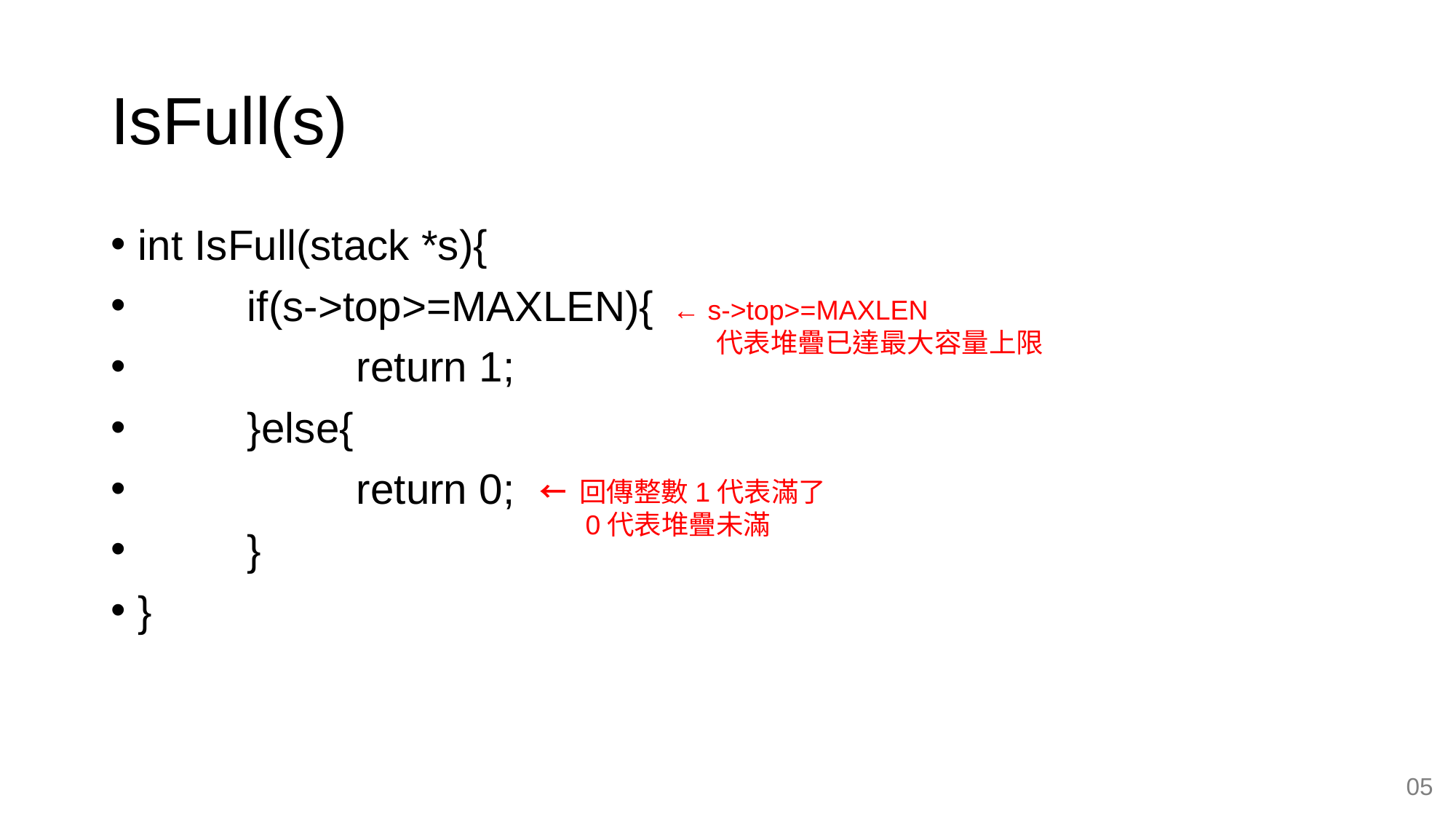

# IsFull(s)
int IsFull(stack *s){
	if(s->top>=MAXLEN){
		return 1;
	}else{
		return 0;
	}
}

← s->top>=MAXLEN
      代表堆疊已達最大容量上限
← 回傳整數1代表滿了
      0代表堆疊未滿
05